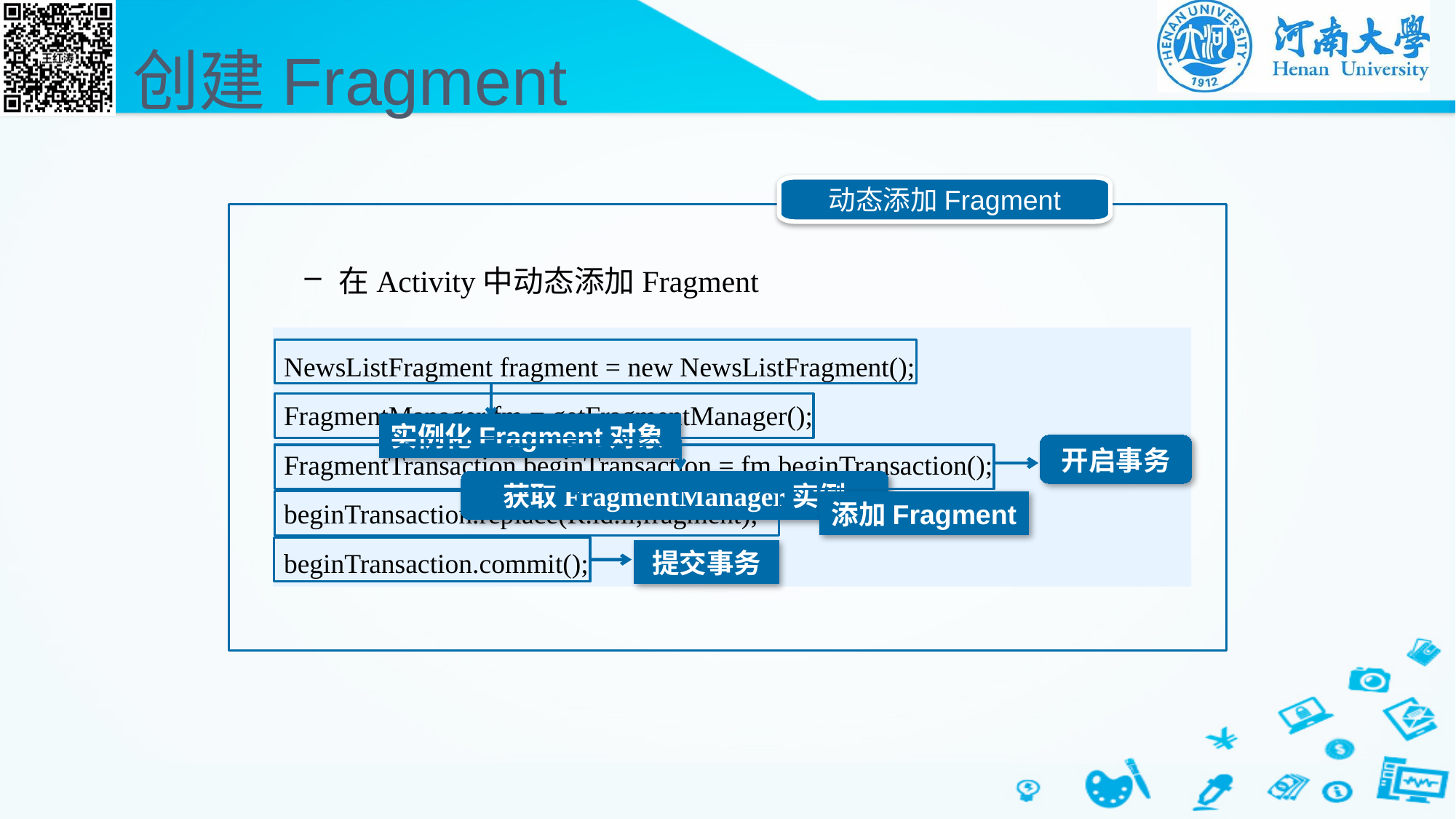

# 创建Fragment
动态添加Fragment

在Activity中动态添加Fragment
NewsListFragment fragment = new NewsListFragment();
FragmentManager fm = getFragmentManager();
FragmentTransaction beginTransaction = fm.beginTransaction();
beginTransaction.replace(R.id.ll,fragment);
beginTransaction.commit();

实例化Fragment对象
开启事务

获取FragmentManager实例

添加Fragment

提交事务